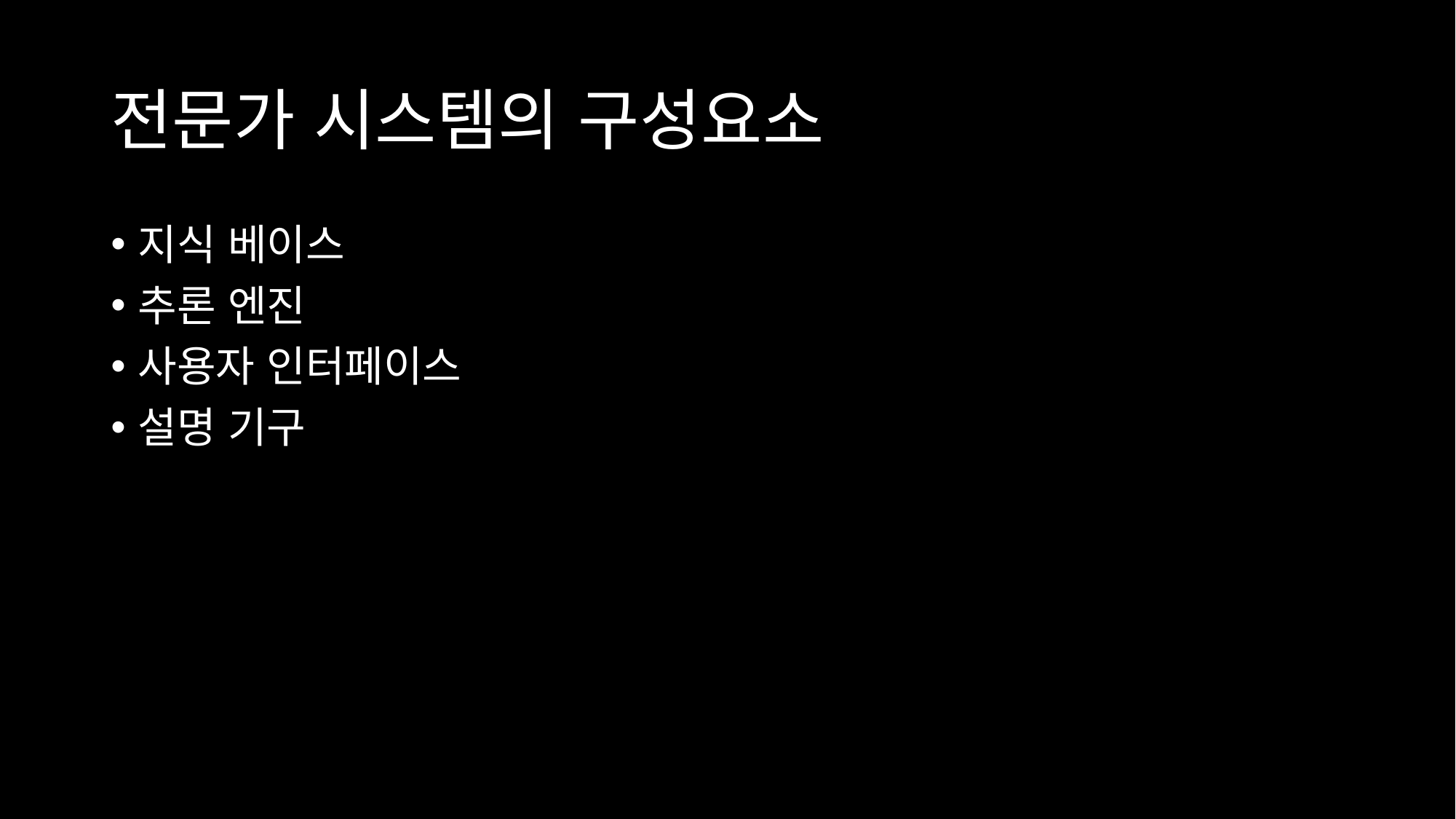

# 전문가 시스템의 구성요소
지식 베이스
추론 엔진
사용자 인터페이스
설명 기구